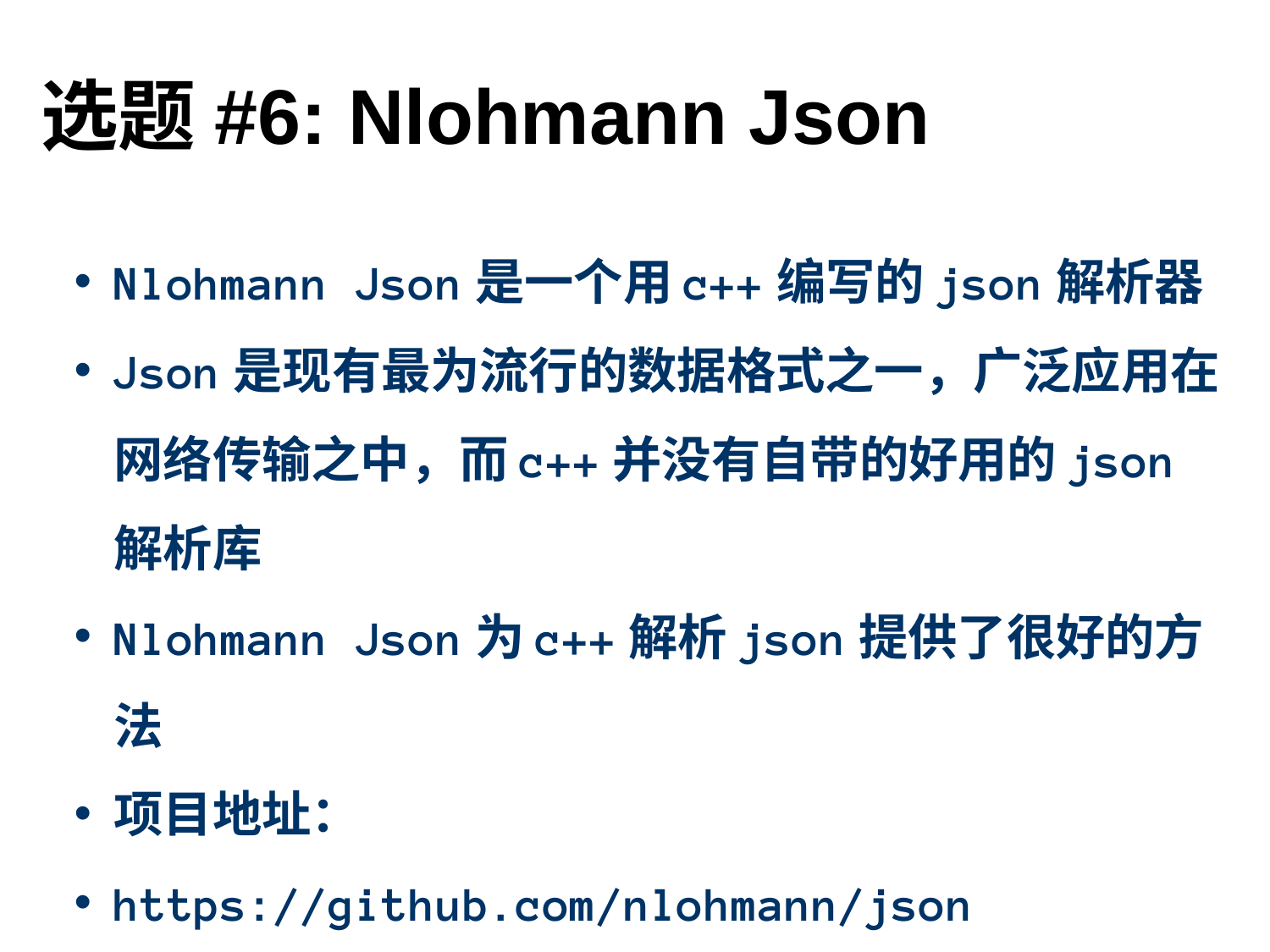

# 选题#6: Nlohmann Json
Nlohmann Json是一个用c++编写的json解析器
Json是现有最为流行的数据格式之一，广泛应用在网络传输之中，而c++并没有自带的好用的json解析库
Nlohmann Json为c++解析json提供了很好的方法
项目地址：
https://github.com/nlohmann/json